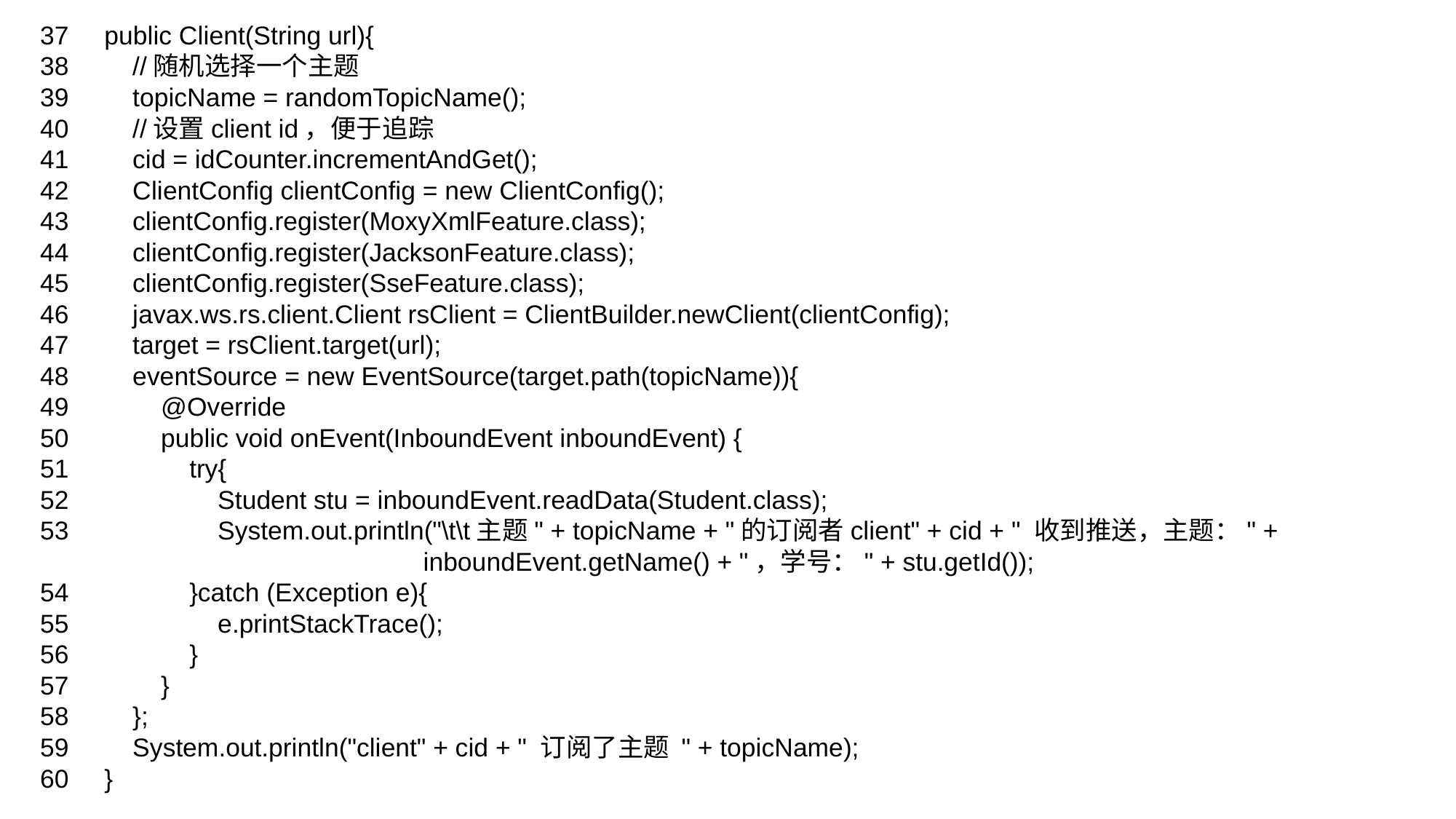

37     public Client(String url){
38         //随机选择一个主题
39         topicName = randomTopicName();
40         //设置client id，便于追踪
41         cid = idCounter.incrementAndGet();
42         ClientConfig clientConfig = new ClientConfig();
43         clientConfig.register(MoxyXmlFeature.class);
44         clientConfig.register(JacksonFeature.class);
45         clientConfig.register(SseFeature.class);
46         javax.ws.rs.client.Client rsClient = ClientBuilder.newClient(clientConfig);
47         target = rsClient.target(url);
48         eventSource = new EventSource(target.path(topicName)){
49             @Override
50             public void onEvent(InboundEvent inboundEvent) {
51                 try{
52                     Student stu = inboundEvent.readData(Student.class);
53                     System.out.println("\t\t主题" + topicName + "的订阅者client" + cid + " 收到推送，主题：" +
                                                      inboundEvent.getName() + "，学号：" + stu.getId());
54                 }catch (Exception e){
55                     e.printStackTrace();
56                 }
57             }
58         };
59         System.out.println("client" + cid + " 订阅了主题 " + topicName);
60     }